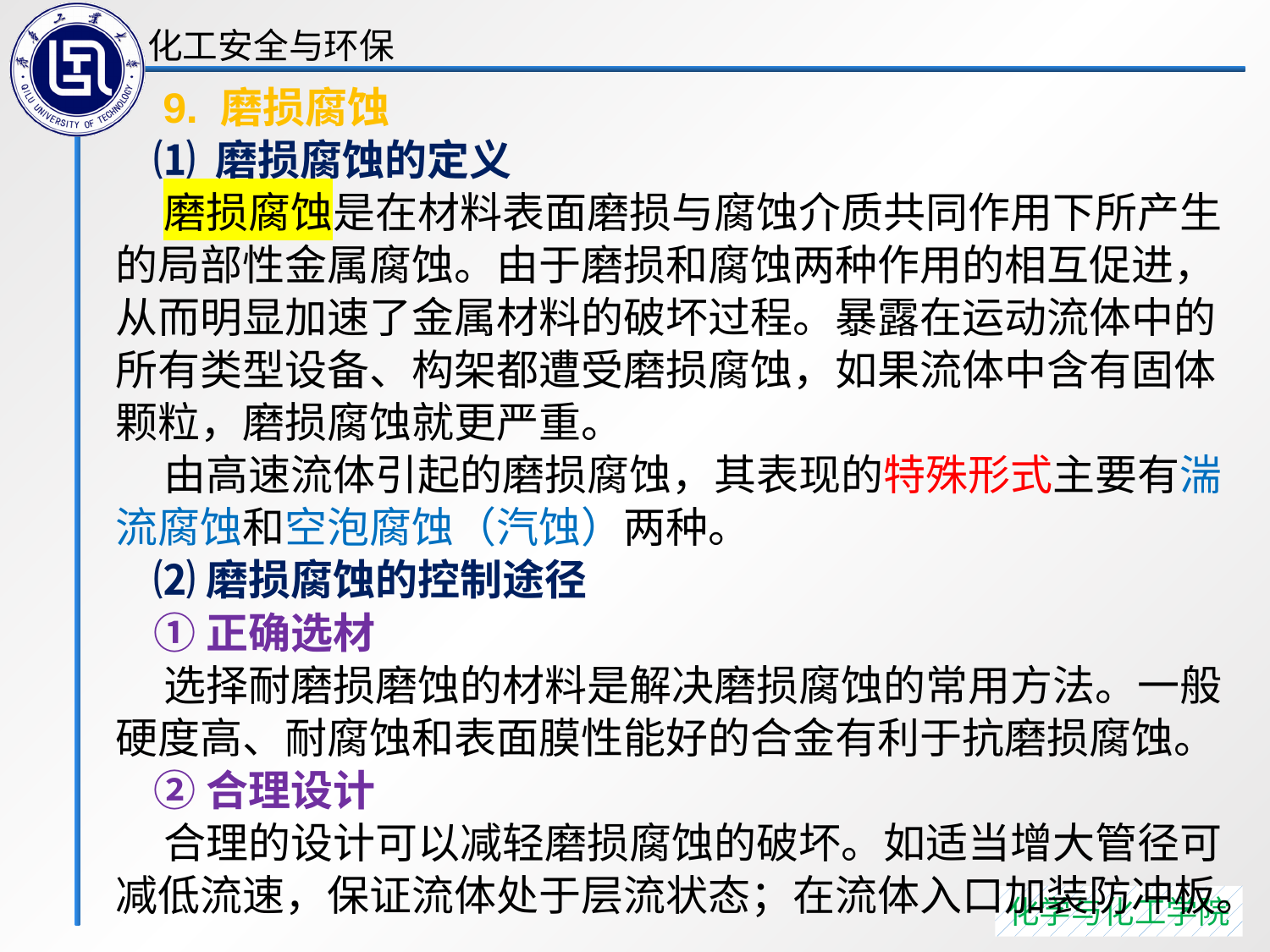

9. 磨损腐蚀
    ⑴ 磨损腐蚀的定义
    磨损腐蚀是在材料表面磨损与腐蚀介质共同作用下所产生的局部性金属腐蚀。由于磨损和腐蚀两种作用的相互促进，从而明显加速了金属材料的破坏过程。暴露在运动流体中的所有类型设备、构架都遭受磨损腐蚀，如果流体中含有固体颗粒，磨损腐蚀就更严重。
    由高速流体引起的磨损腐蚀，其表现的特殊形式主要有湍流腐蚀和空泡腐蚀（汽蚀）两种。
    ⑵磨损腐蚀的控制途径
    ①正确选材
    选择耐磨损磨蚀的材料是解决磨损腐蚀的常用方法。一般硬度高、耐腐蚀和表面膜性能好的合金有利于抗磨损腐蚀。
    ②合理设计
    合理的设计可以减轻磨损腐蚀的破坏。如适当增大管径可减低流速，保证流体处于层流状态；在流体入口加装防冲板。